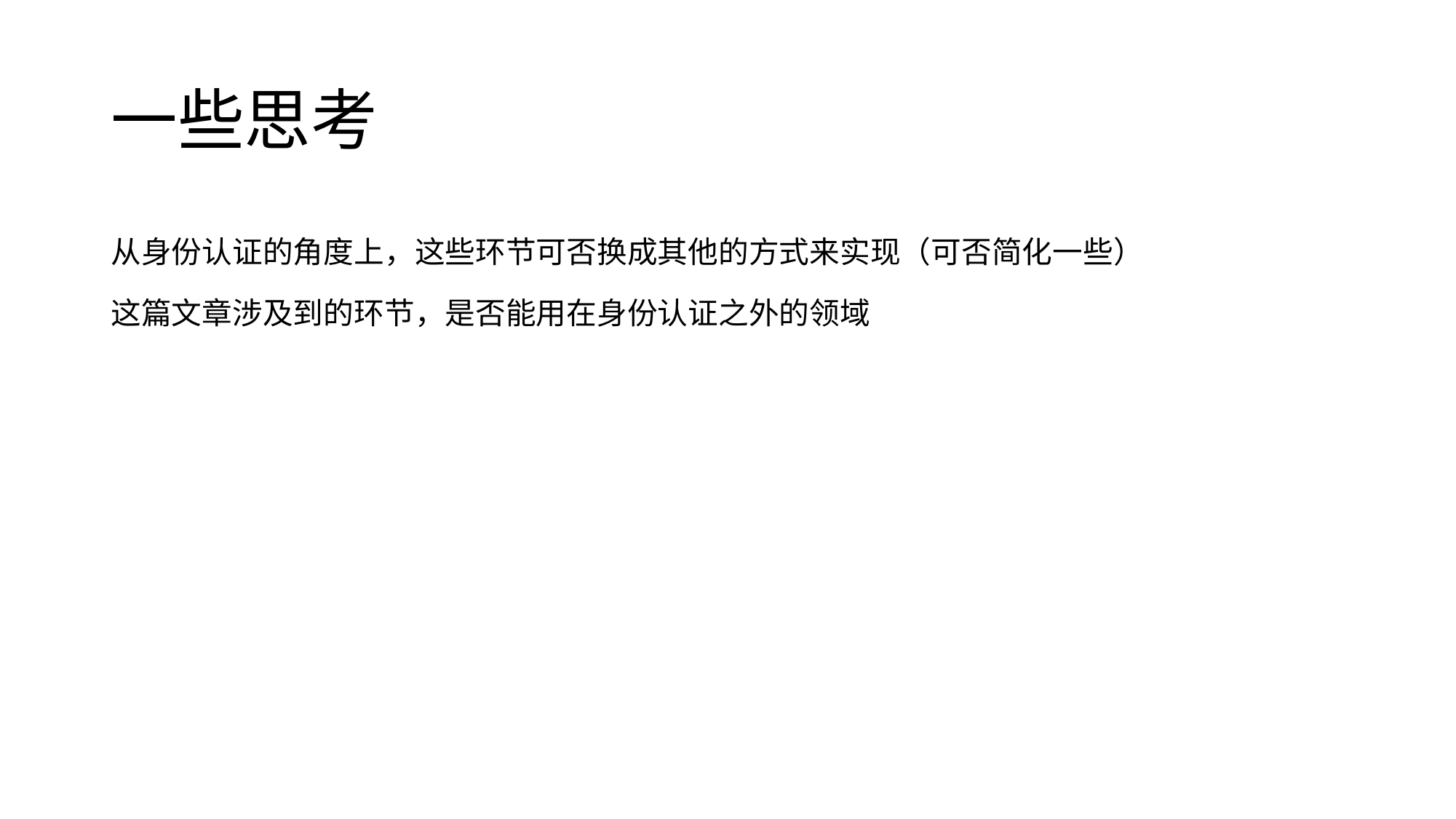

# 一些思考
从身份认证的角度上，这些环节可否换成其他的方式来实现（可否简化一些）
这篇文章涉及到的环节，是否能用在身份认证之外的领域